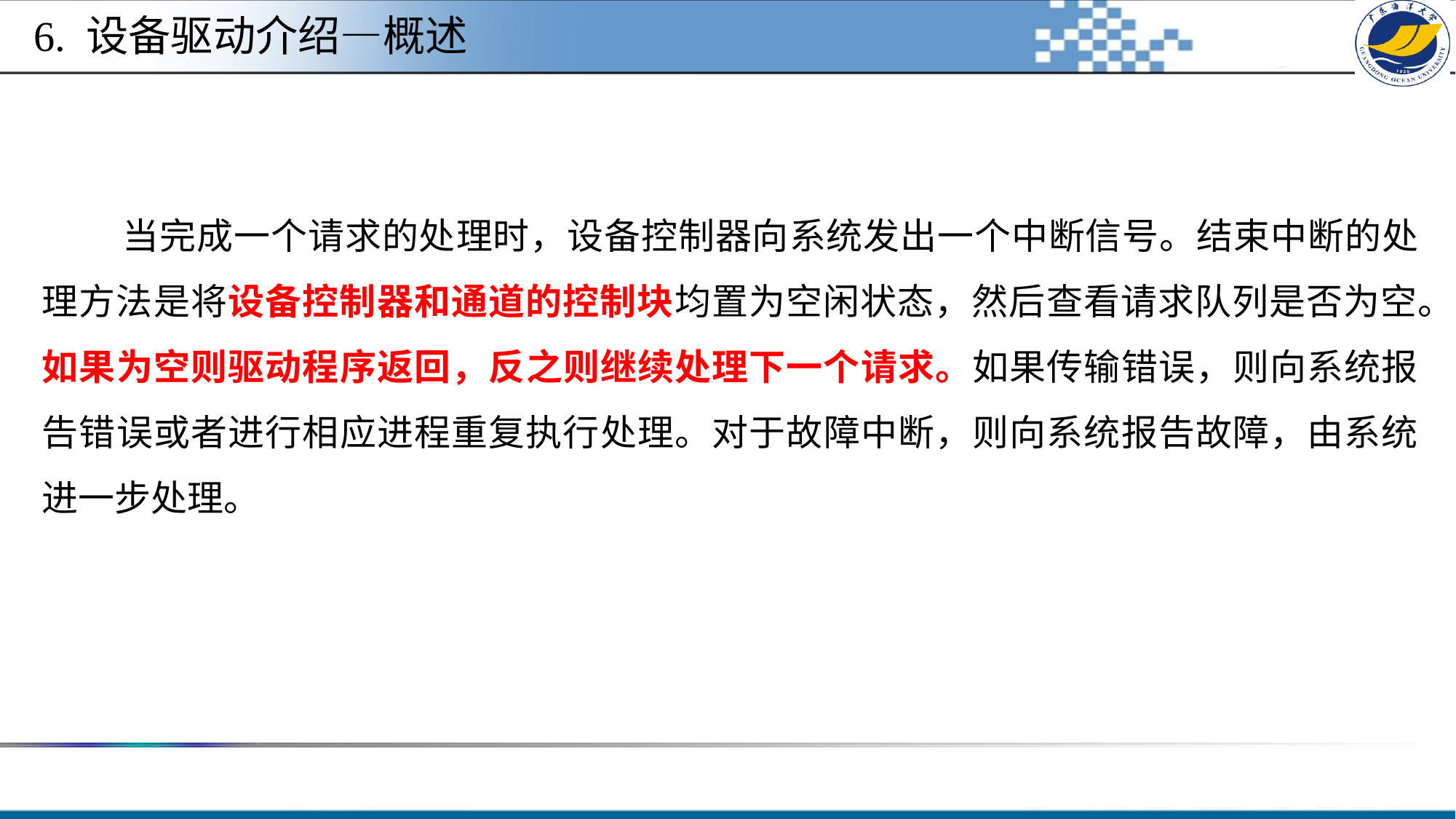

6. 设备驱动介绍—概述

        当完成一个请求的处理时，设备控制器向系统发出一个中断信号。结束中断的处理方法是将设备控制器和通道的控制块均置为空闲状态，然后查看请求队列是否为空。如果为空则驱动程序返回，反之则继续处理下一个请求。如果传输错误，则向系统报告错误或者进行相应进程重复执行处理。对于故障中断，则向系统报告故障，由系统进一步处理。